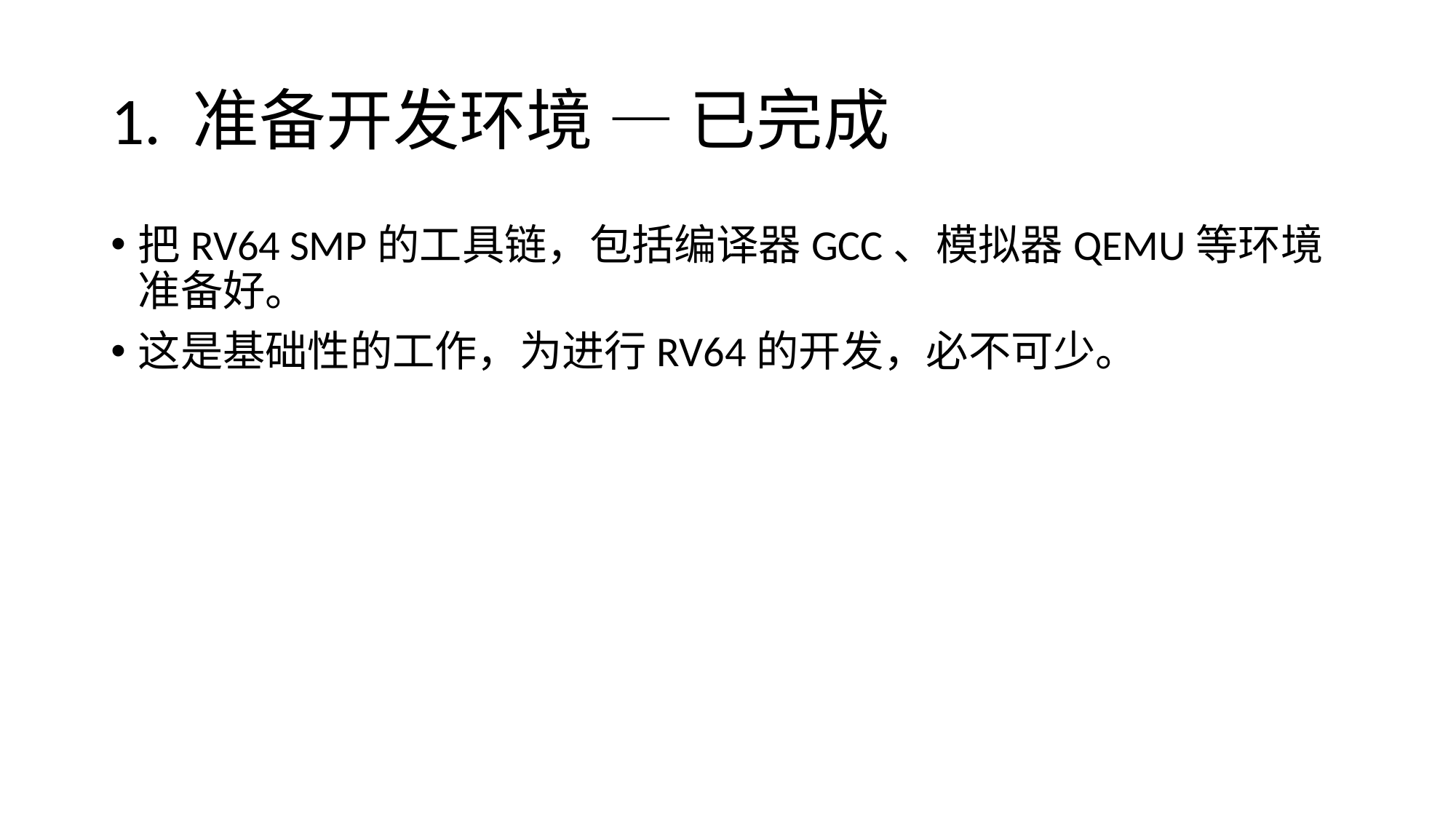

# 1. 准备开发环境 — 已完成
把RV64 SMP的工具链，包括编译器GCC、模拟器QEMU等环境准备好。
这是基础性的工作，为进行RV64的开发，必不可少。